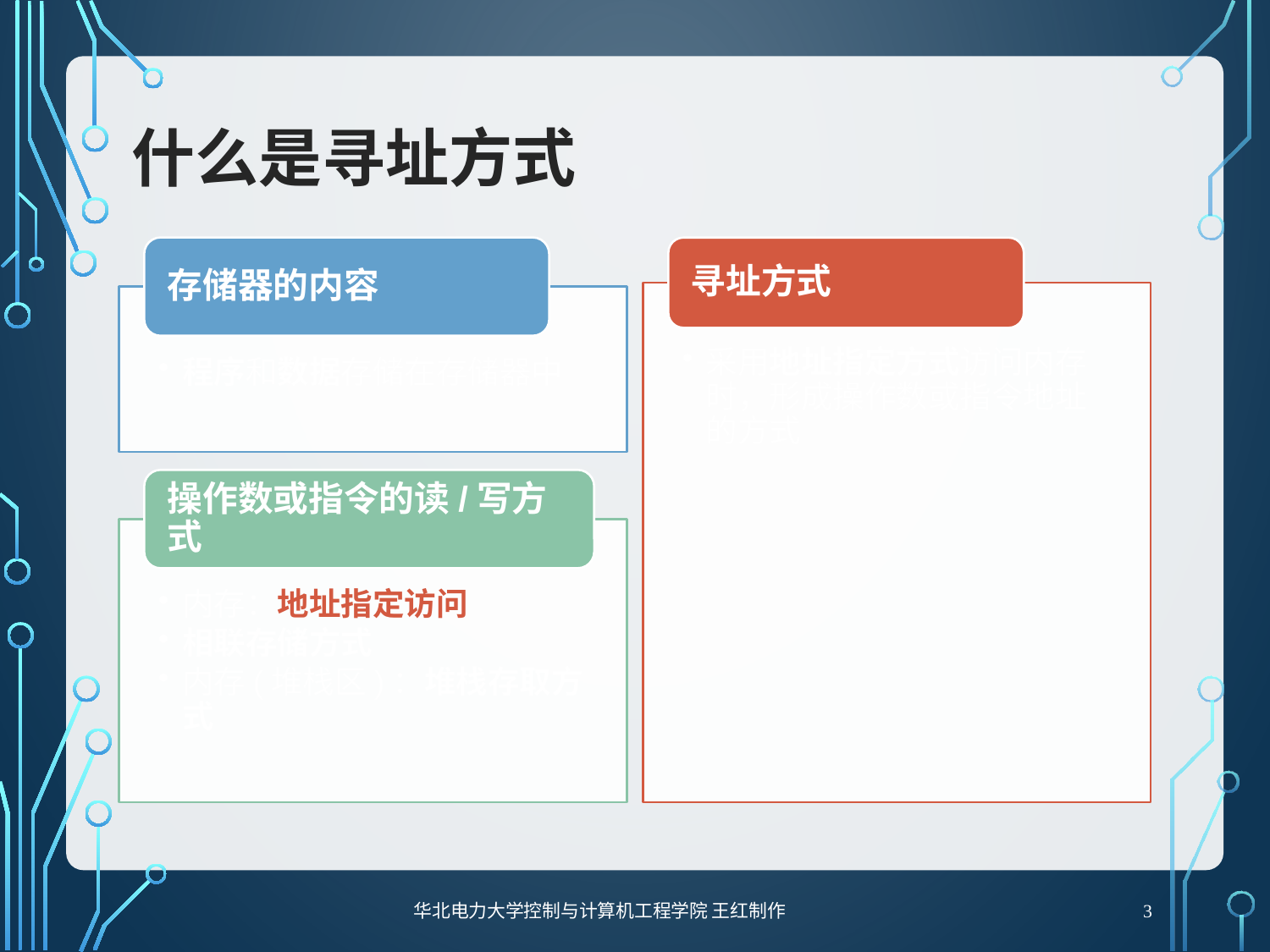

# 什么是寻址方式
程序和数据存储在存储器中
存储器的内容
内存：地址指定访问
相联存储方式
内存(堆栈区)：堆栈存取方式
操作数或指令的读/写方式
采用地址指定方式访问内存时，形成操作数或指令地址的方式

寻址方式

3
华北电力大学控制与计算机工程学院 王红制作